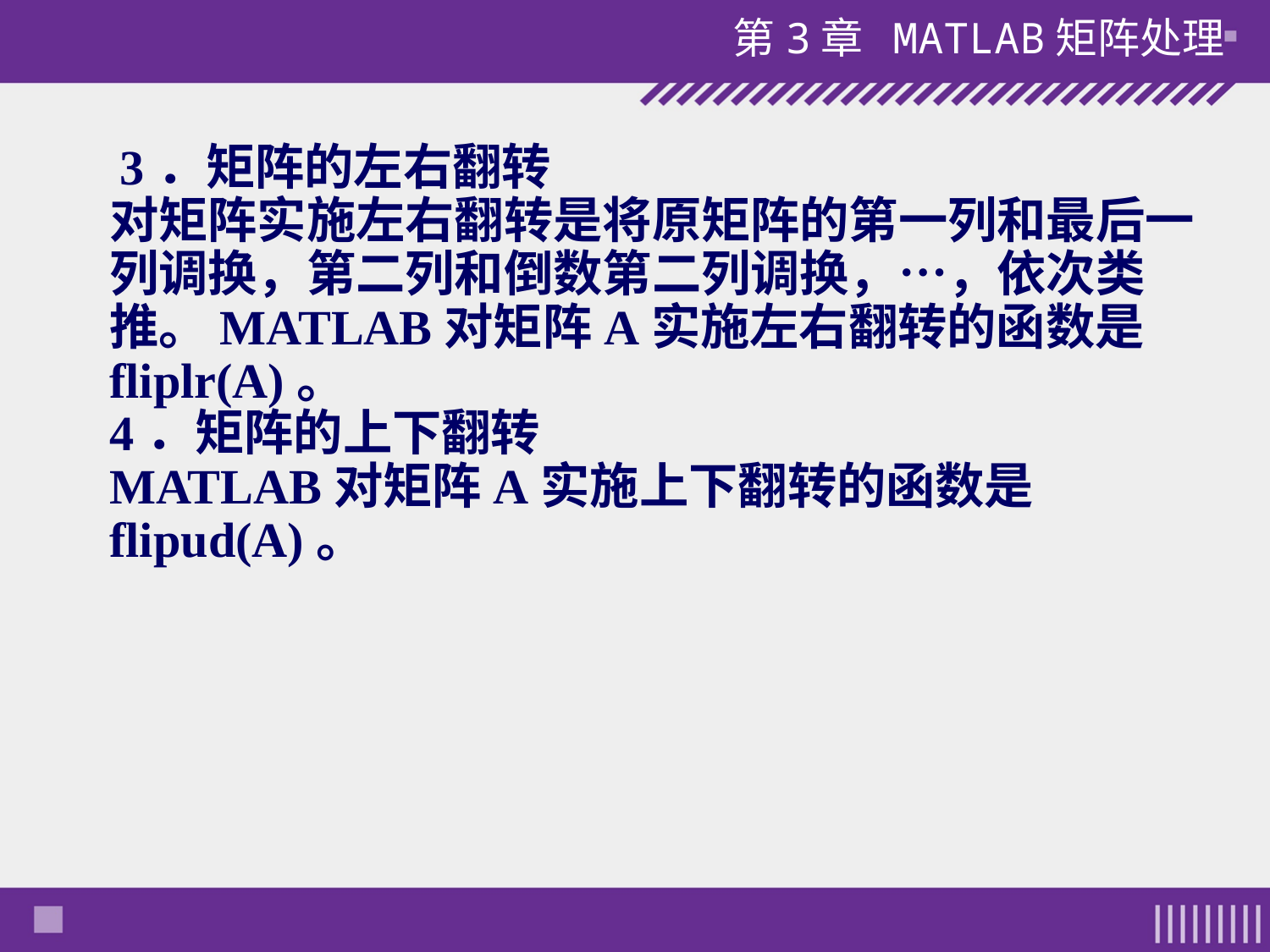

3．矩阵的左右翻转
对矩阵实施左右翻转是将原矩阵的第一列和最后一列调换，第二列和倒数第二列调换，…，依次类推。MATLAB对矩阵A实施左右翻转的函数是fliplr(A)。
4．矩阵的上下翻转
MATLAB对矩阵A实施上下翻转的函数是flipud(A)。